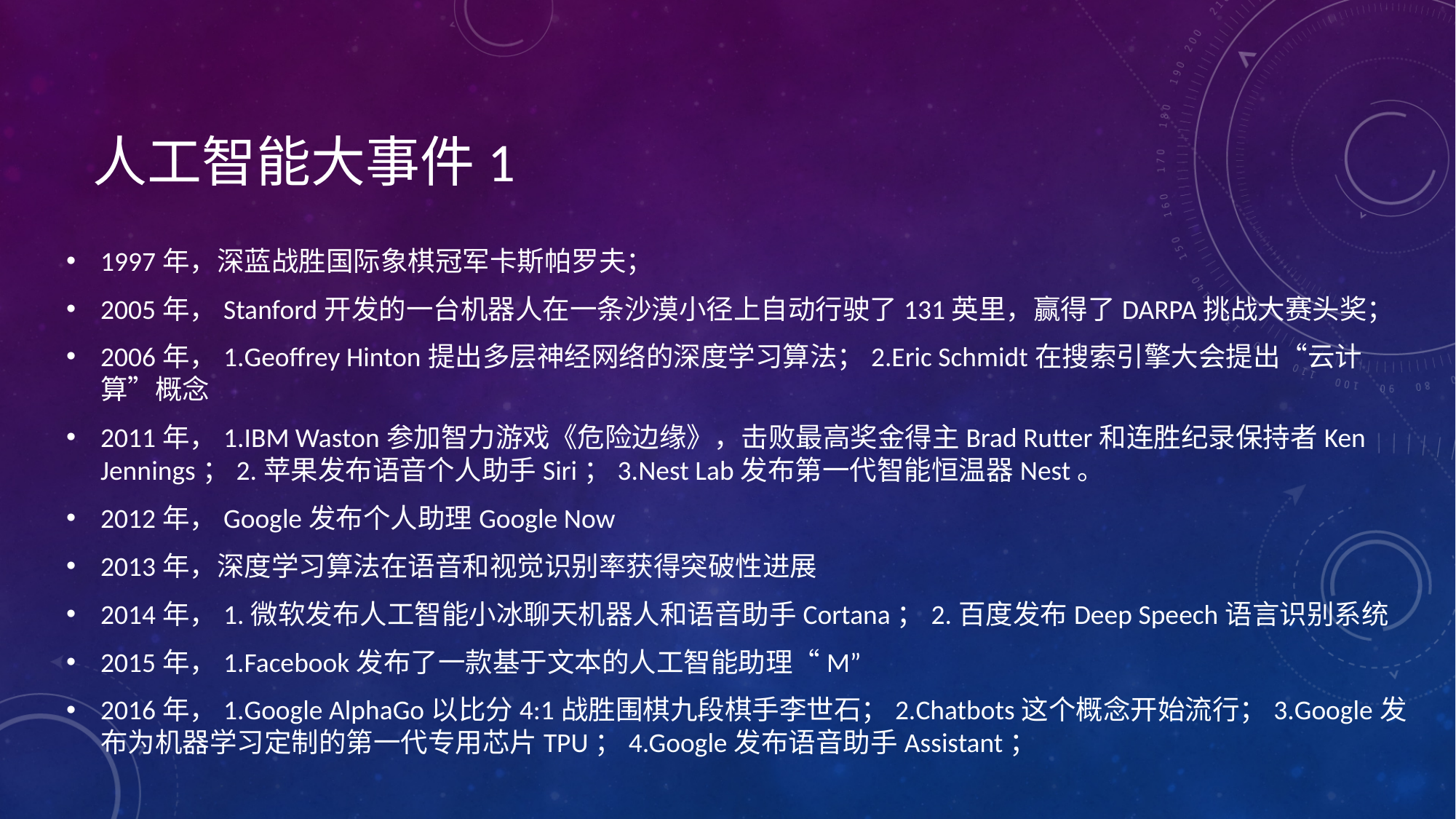

# 人工智能大事件1
1997年，深蓝战胜国际象棋冠军卡斯帕罗夫；
2005年，Stanford开发的一台机器人在一条沙漠小径上自动行驶了131英里，赢得了DARPA挑战大赛头奖；
2006年，1.Geoffrey Hinton提出多层神经网络的深度学习算法；2.Eric Schmidt在搜索引擎大会提出“云计算”概念
2011年，1.IBM Waston参加智力游戏《危险边缘》，击败最高奖金得主Brad Rutter和连胜纪录保持者Ken Jennings；2.苹果发布语音个人助手Siri；3.Nest Lab发布第一代智能恒温器Nest。
2012年，Google发布个人助理Google Now
2013年，深度学习算法在语音和视觉识别率获得突破性进展
2014年，1.微软发布人工智能小冰聊天机器人和语音助手Cortana；2.百度发布Deep Speech语言识别系统
2015年，1.Facebook发布了一款基于文本的人工智能助理“M”
2016年，1.Google AlphaGo以比分4:1战胜围棋九段棋手李世石；2.Chatbots这个概念开始流行；3.Google发布为机器学习定制的第一代专用芯片TPU；4.Google发布语音助手Assistant；